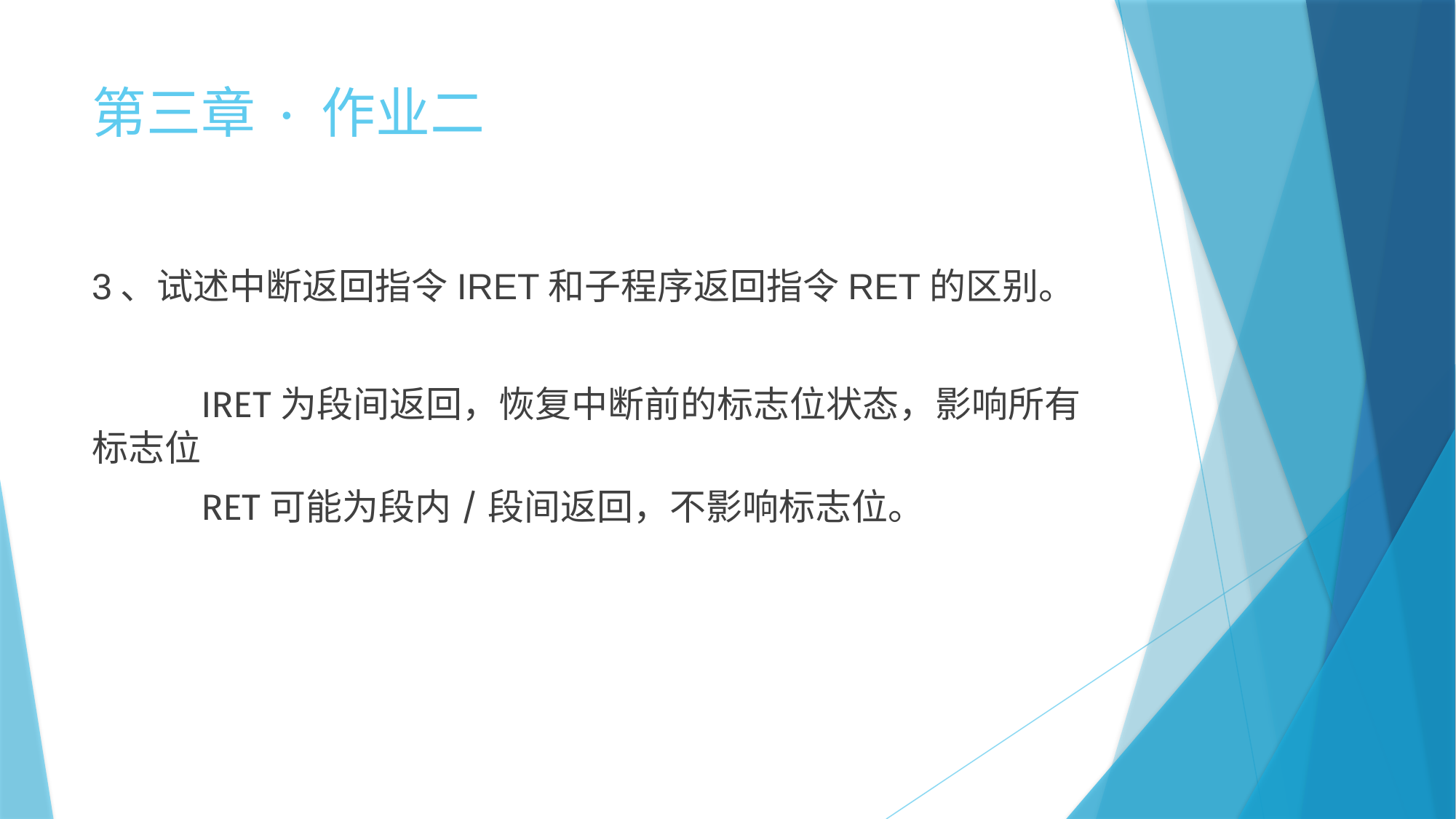

# 第三章 · 作业二
3、试述中断返回指令IRET和子程序返回指令RET的区别。

	IRET为段间返回，恢复中断前的标志位状态，影响所有标志位
	RET可能为段内/段间返回，不影响标志位。